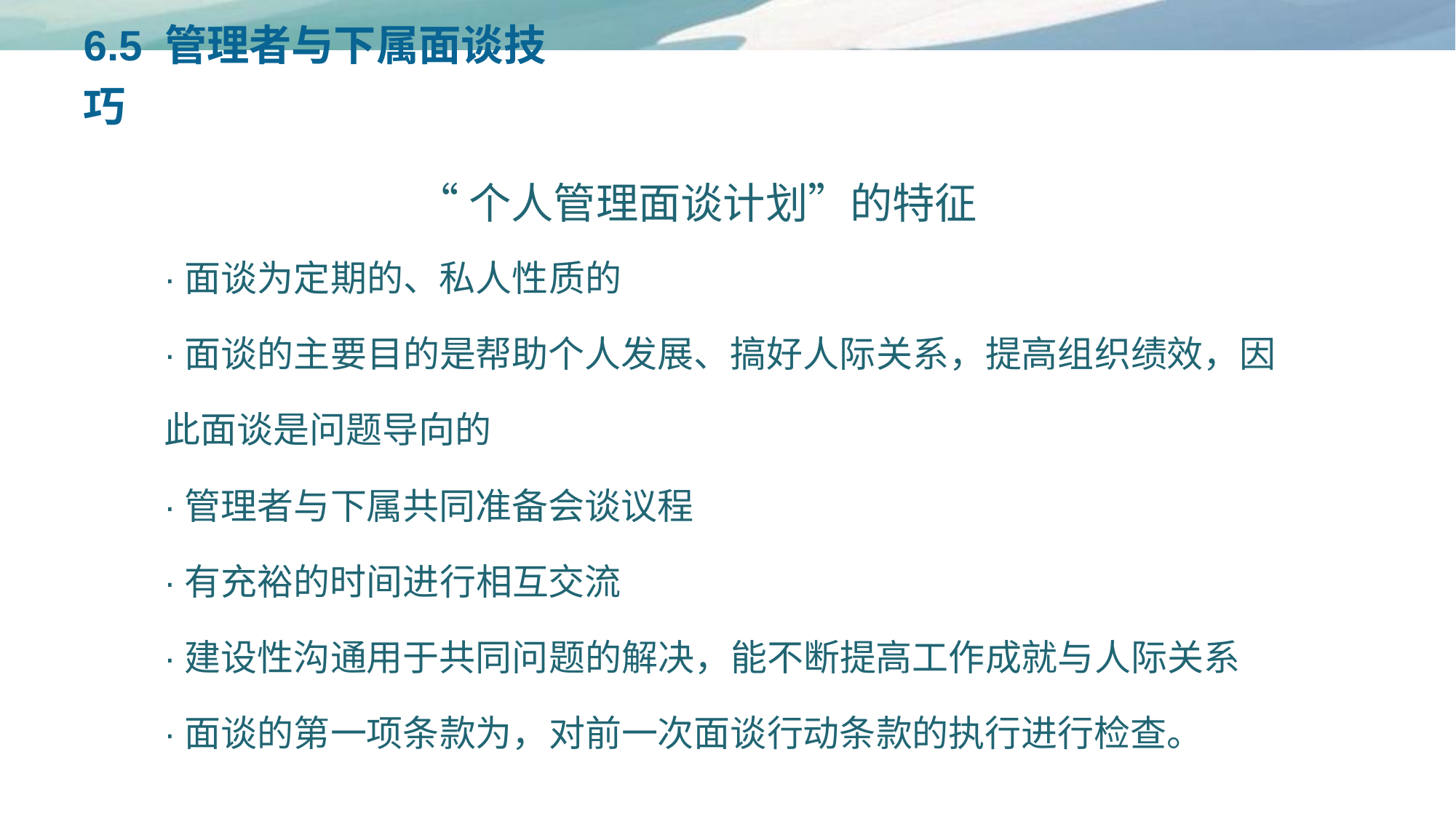

6.5 管理者与下属面谈技巧
“个人管理面谈计划”的特征
·面谈为定期的、私人性质的
·面谈的主要目的是帮助个人发展、搞好人际关系，提高组织绩效，因此面谈是问题导向的
·管理者与下属共同准备会谈议程
·有充裕的时间进行相互交流
·建设性沟通用于共同问题的解决，能不断提高工作成就与人际关系
·面谈的第一项条款为，对前一次面谈行动条款的执行进行检查。